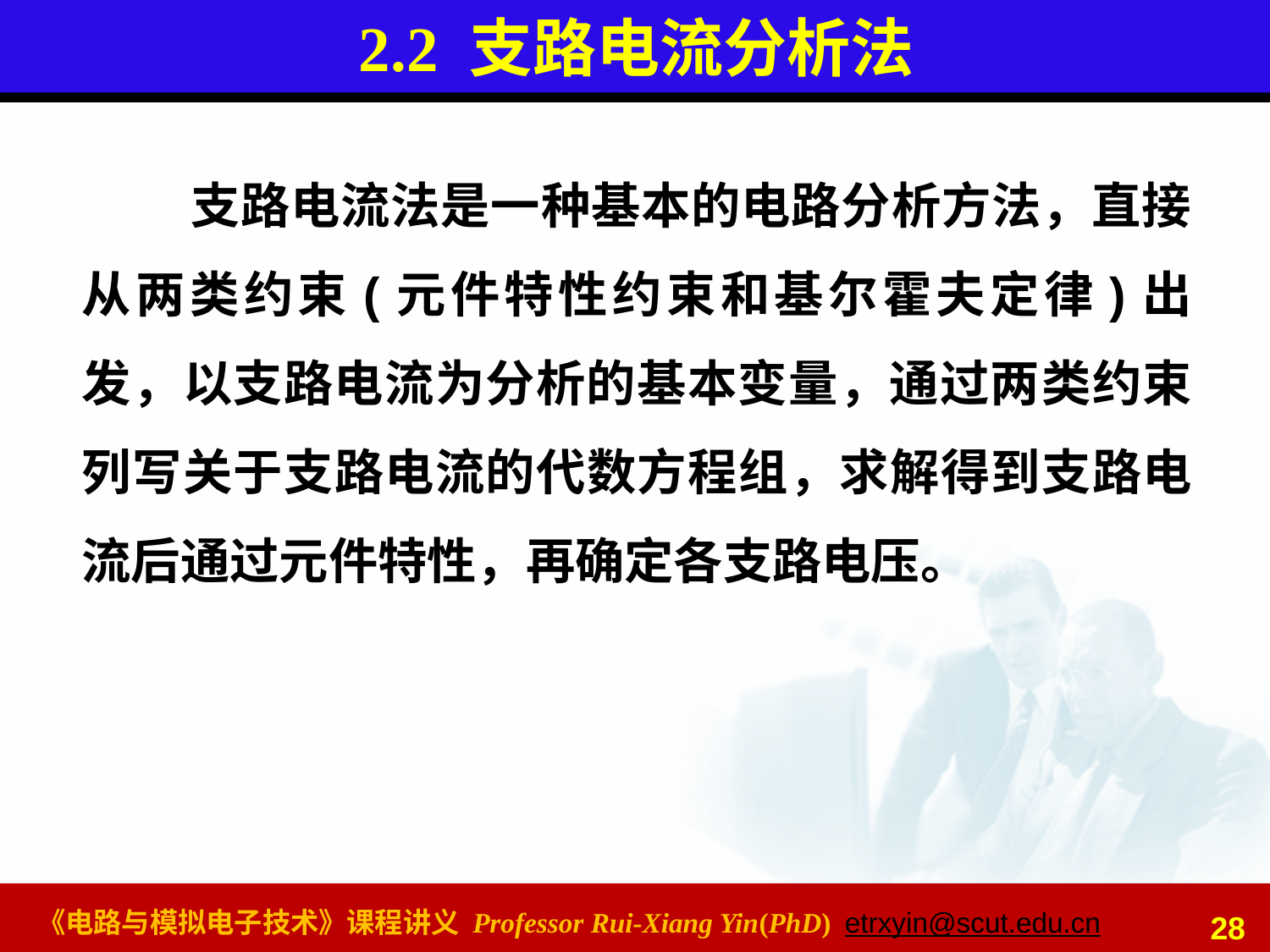

# 2.2 支路电流分析法
        支路电流法是一种基本的电路分析方法，直接从两类约束(元件特性约束和基尔霍夫定律)出发，以支路电流为分析的基本变量，通过两类约束列写关于支路电流的代数方程组，求解得到支路电流后通过元件特性，再确定各支路电压。
28